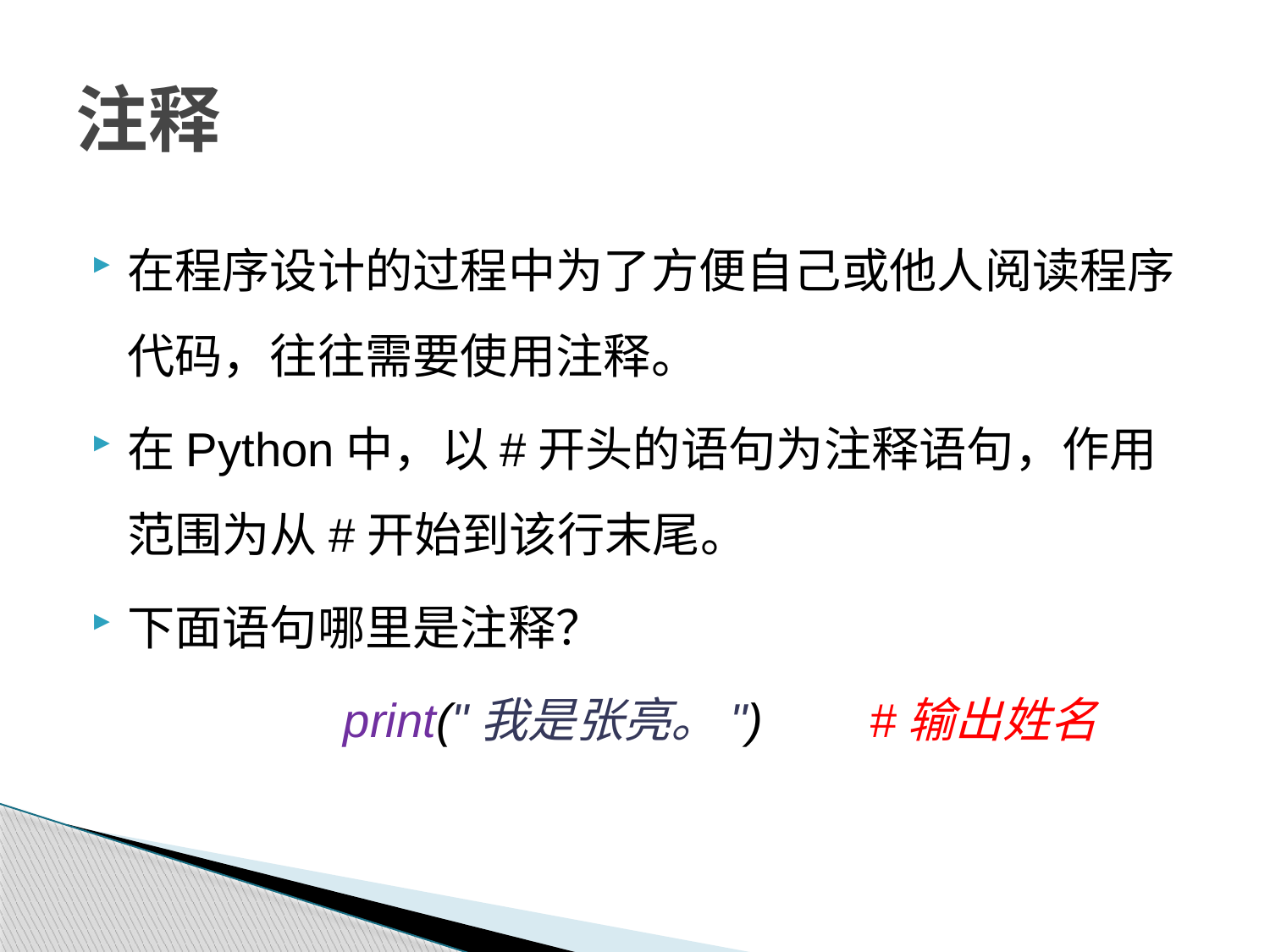

# 注释
在程序设计的过程中为了方便自己或他人阅读程序代码，往往需要使用注释。
在Python中，以#开头的语句为注释语句，作用范围为从#开始到该行末尾。
下面语句哪里是注释？
		 print("我是张亮。")        #输出姓名